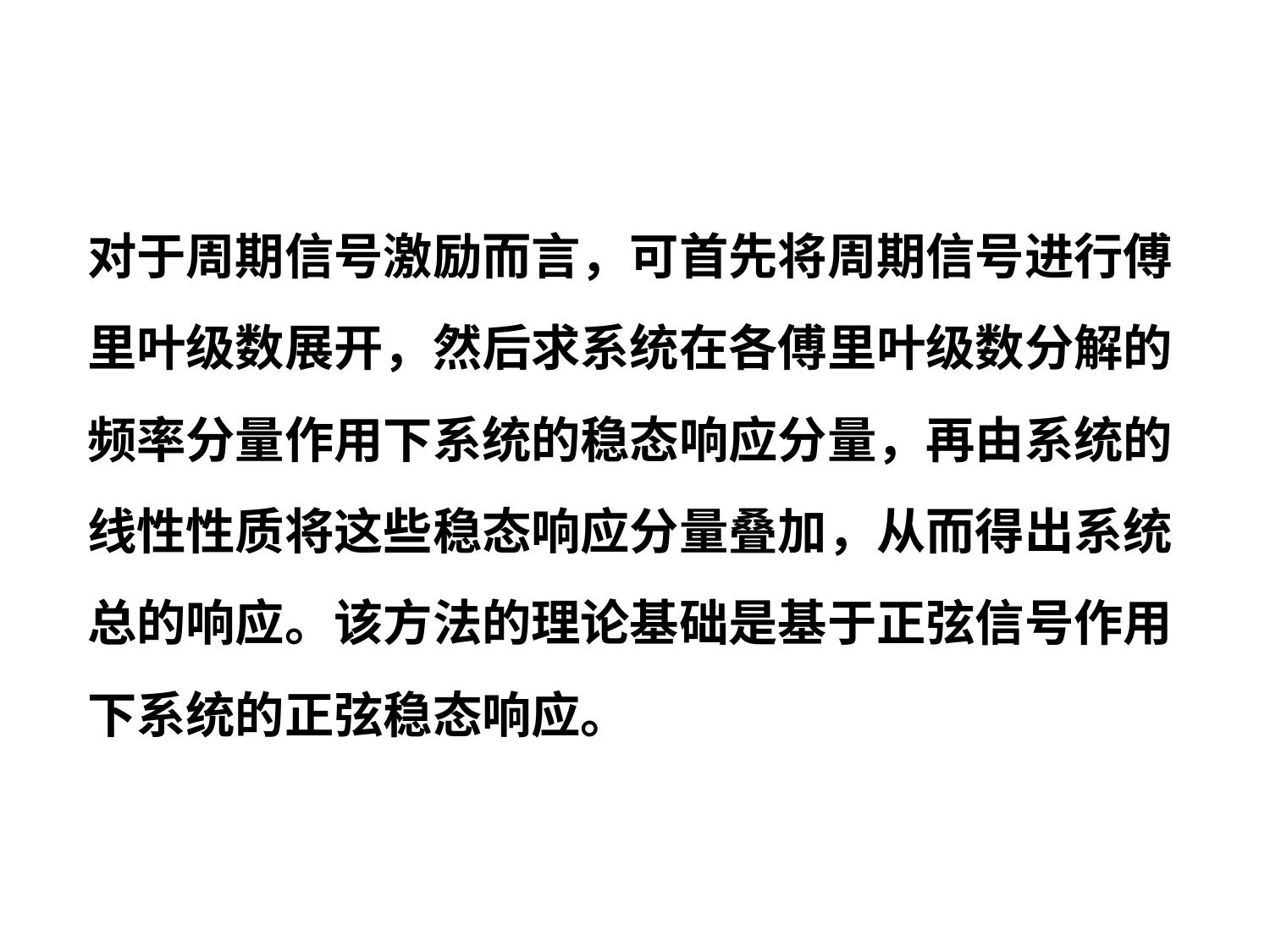

对于周期信号激励而言，可首先将周期信号进行傅里叶级数展开，然后求系统在各傅里叶级数分解的频率分量作用下系统的稳态响应分量，再由系统的线性性质将这些稳态响应分量叠加，从而得出系统总的响应。该方法的理论基础是基于正弦信号作用下系统的正弦稳态响应。